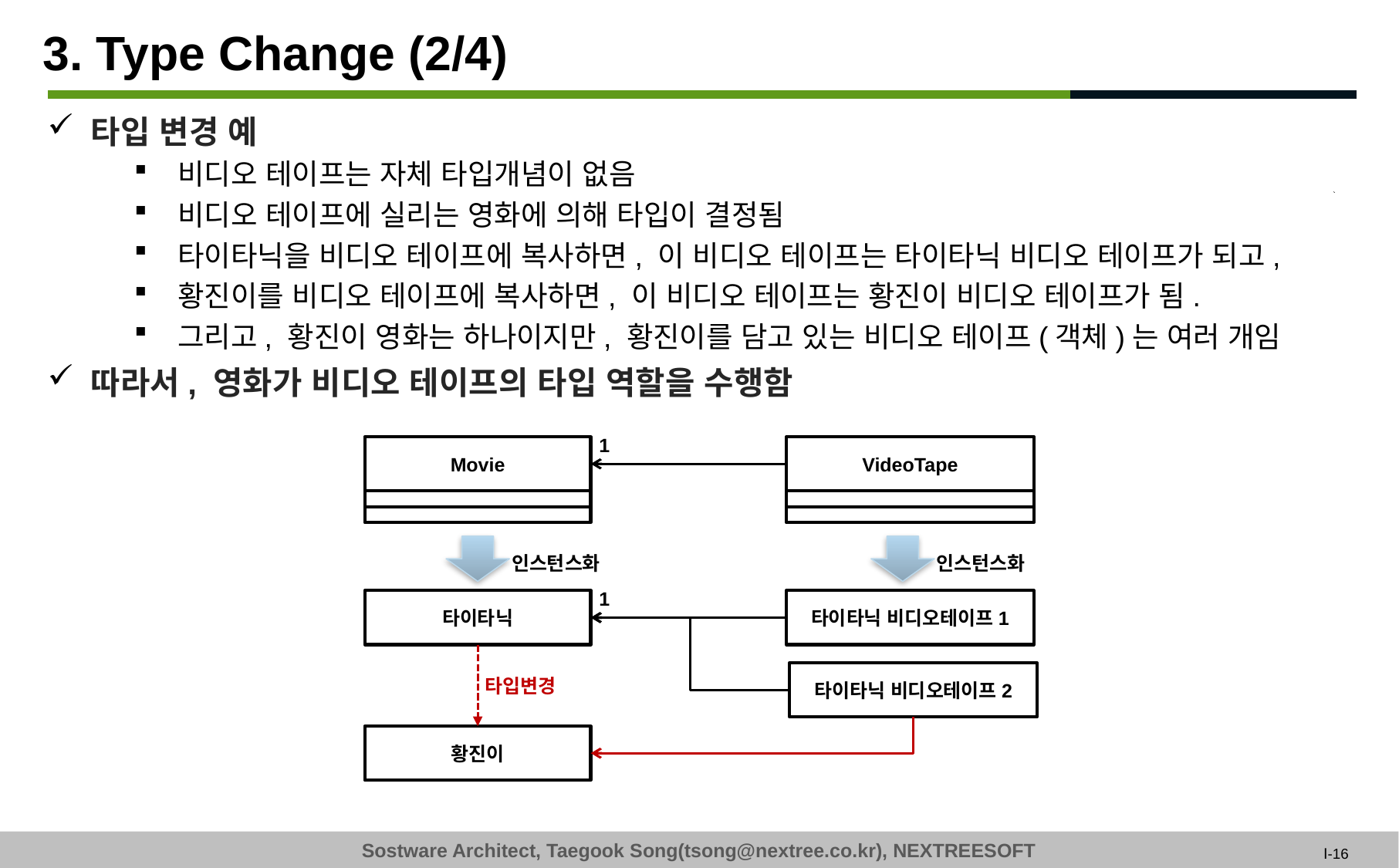

# 3. Type Change (2/4)
타입 변경 예
비디오 테이프는 자체 타입개념이 없음
비디오 테이프에 실리는 영화에 의해 타입이 결정됨
타이타닉을 비디오 테이프에 복사하면, 이 비디오 테이프는 타이타닉 비디오 테이프가 되고,
황진이를 비디오 테이프에 복사하면, 이 비디오 테이프는 황진이 비디오 테이프가 됨.
그리고, 황진이 영화는 하나이지만, 황진이를 담고 있는 비디오 테이프(객체)는 여러 개임
따라서, 영화가 비디오 테이프의 타입 역할을 수행함
1
Movie
VideoTape

인스턴스화
인스턴스화
1
타이타닉
타이타닉 비디오테이프1
타이타닉 비디오테이프2
타입변경
황진이